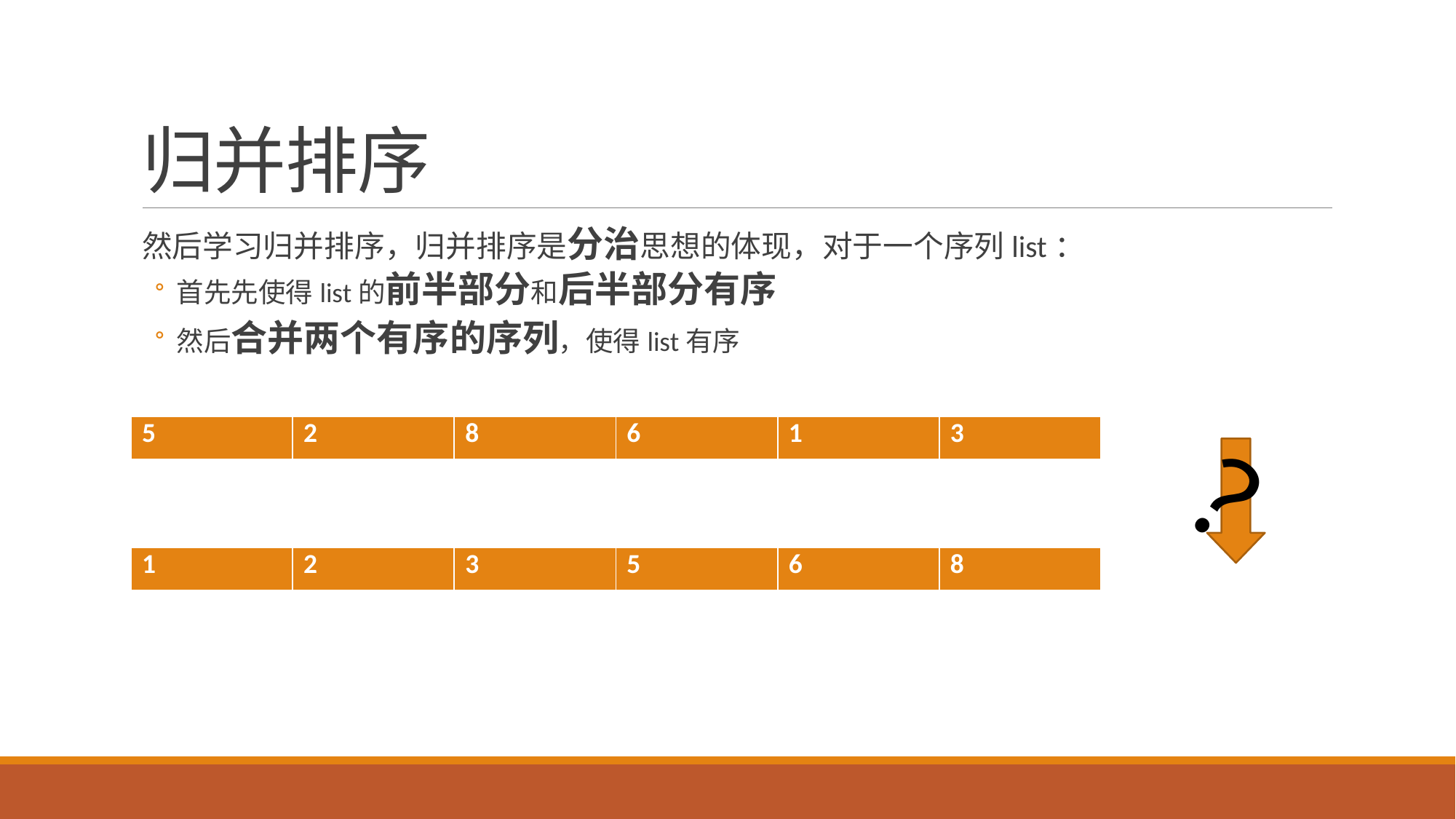

# 归并排序
然后学习归并排序，归并排序是分治思想的体现，对于一个序列list：
首先先使得list的前半部分和后半部分有序
然后合并两个有序的序列，使得list有序

| 5 | 2 | 8 | 6 | 1 | 3 |
| --- | --- | --- | --- | --- | --- |

？
| 1 | 2 | 3 | 5 | 6 | 8 |
| --- | --- | --- | --- | --- | --- |